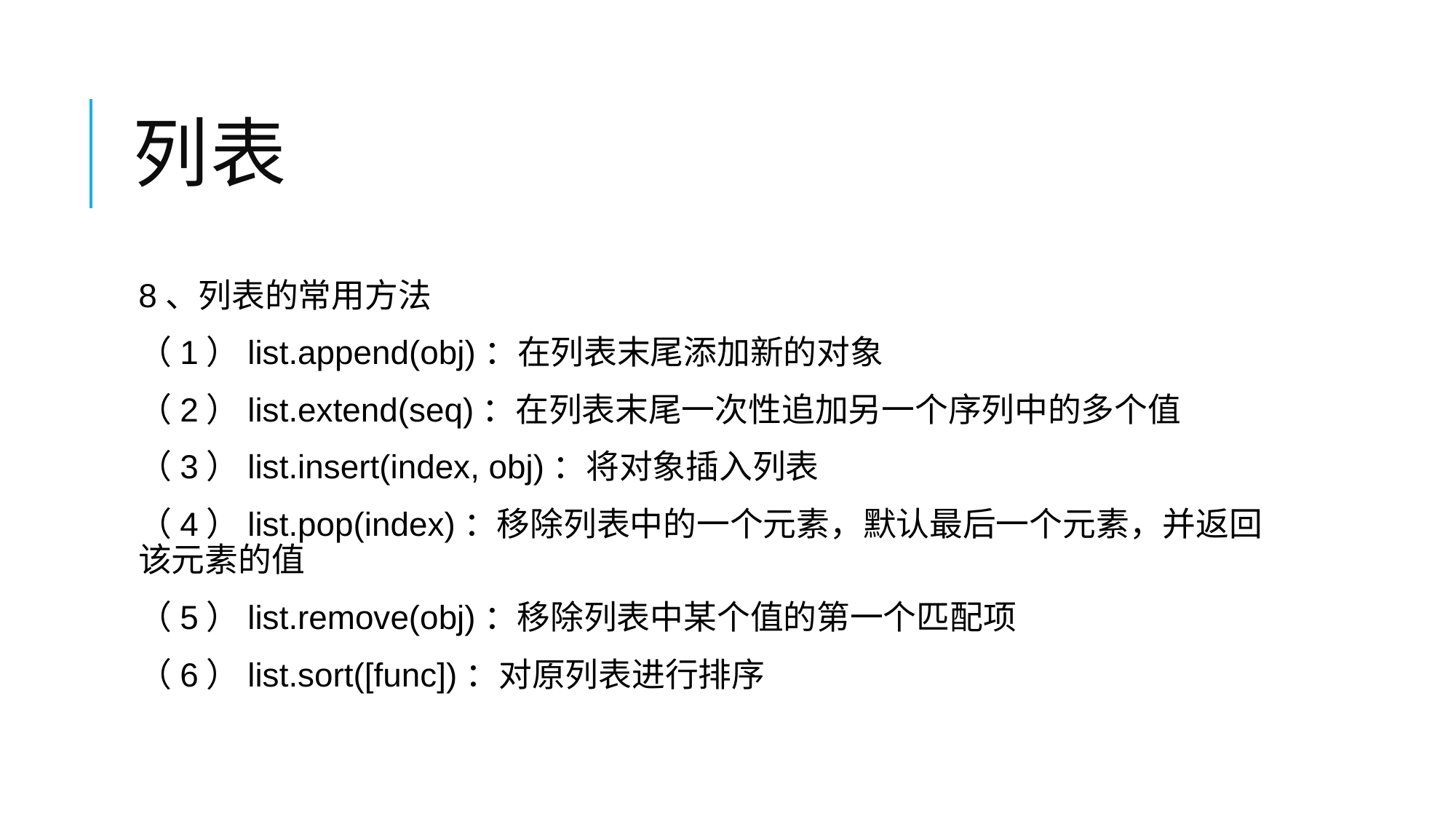

# 列表
8、列表的常用方法
（1）list.append(obj)：在列表末尾添加新的对象
（2）list.extend(seq)：在列表末尾一次性追加另一个序列中的多个值
（3）list.insert(index, obj)：将对象插入列表
（4）list.pop(index)：移除列表中的一个元素，默认最后一个元素，并返回该元素的值
（5）list.remove(obj)：移除列表中某个值的第一个匹配项
（6）list.sort([func])：对原列表进行排序